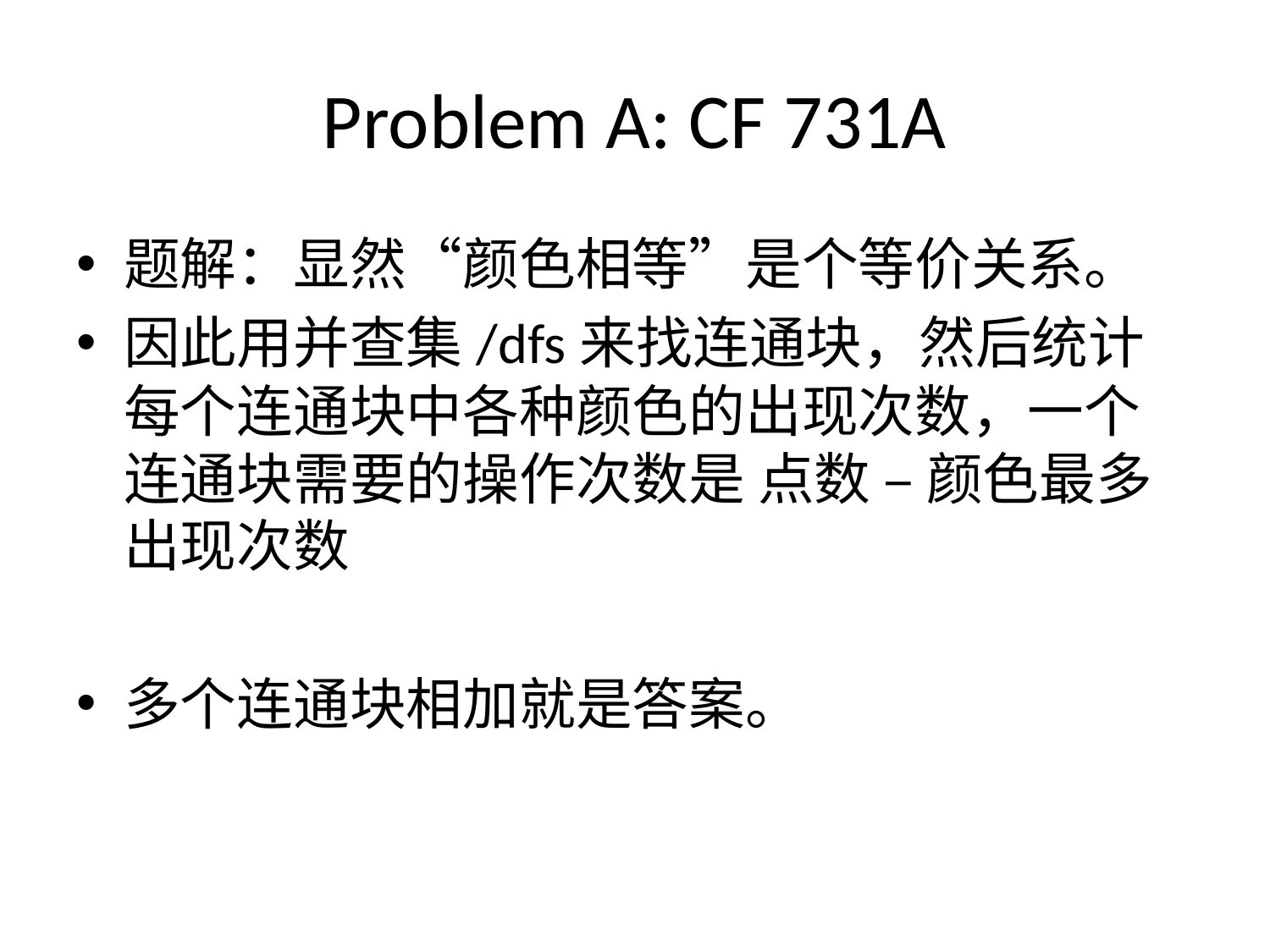

# Problem A: CF 731A
题解：显然“颜色相等”是个等价关系。
因此用并查集/dfs来找连通块，然后统计每个连通块中各种颜色的出现次数，一个连通块需要的操作次数是 点数 – 颜色最多出现次数

多个连通块相加就是答案。